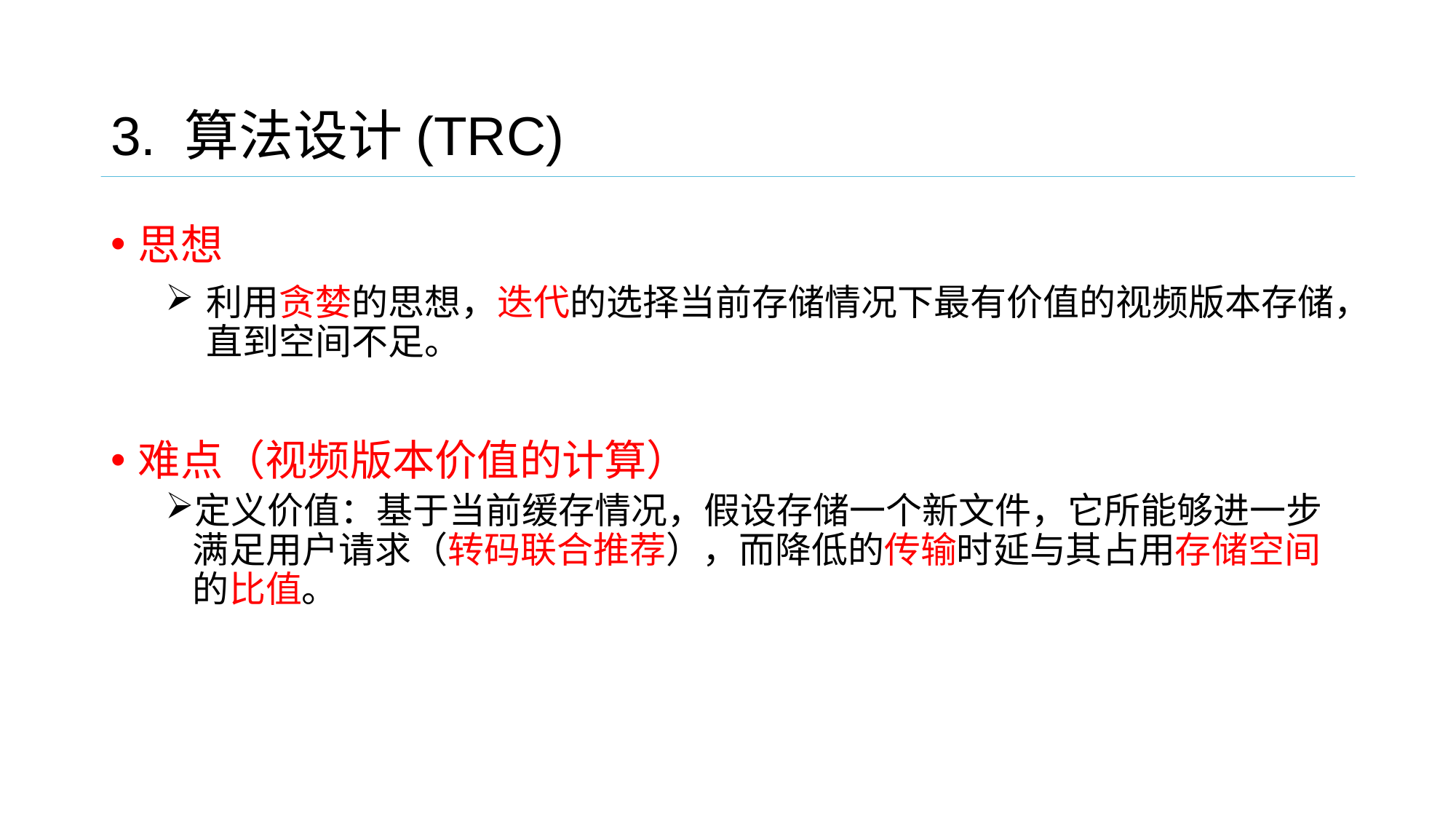

3. 算法设计(TRC)

思想
利用贪婪的思想，迭代的选择当前存储情况下最有价值的视频版本存储，直到空间不足。

难点（视频版本价值的计算）
定义价值：基于当前缓存情况，假设存储一个新文件，它所能够进一步满足用户请求（转码联合推荐），而降低的传输时延与其占用存储空间的比值。